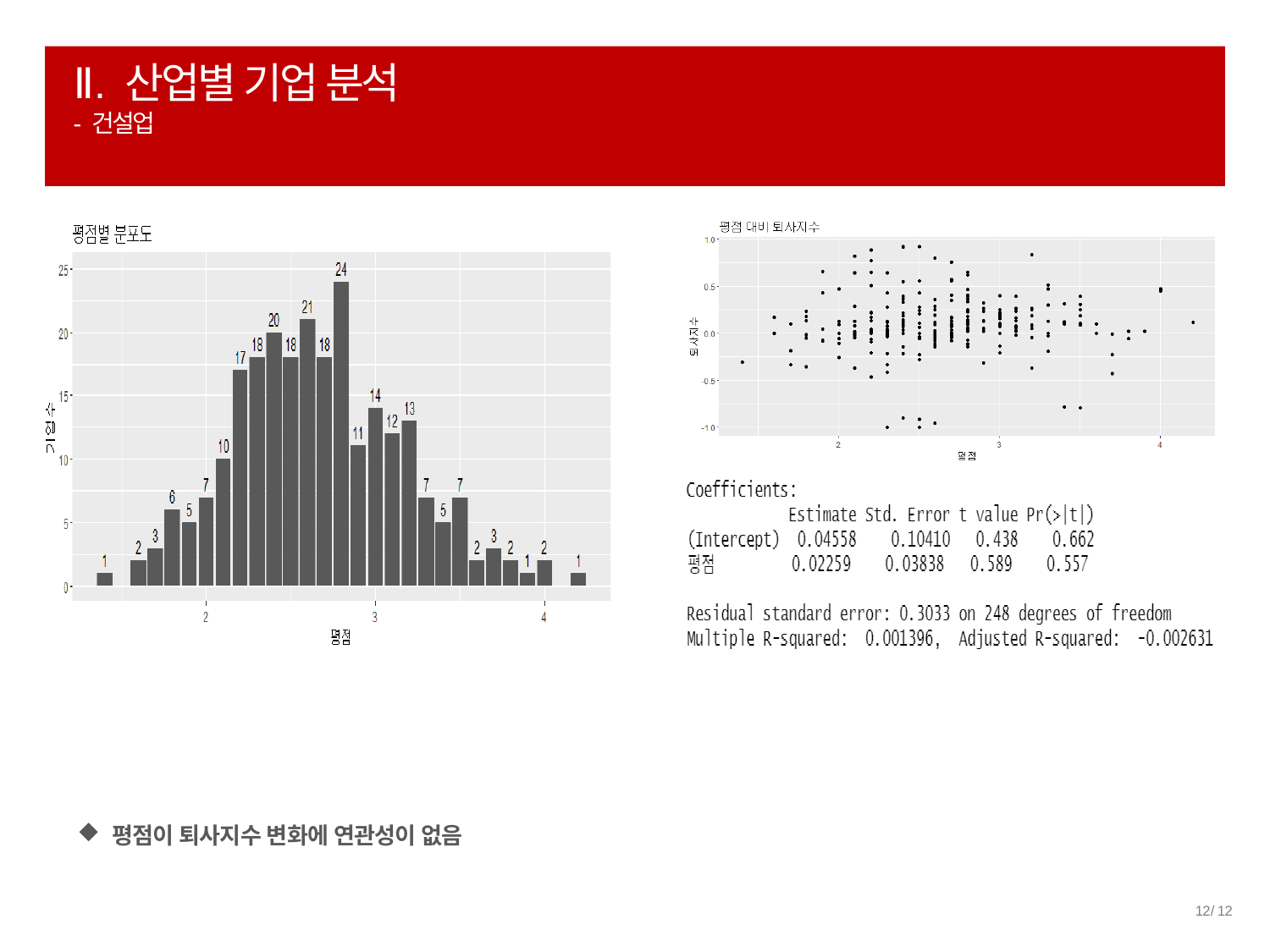

# Ⅱ. 산업별 기업 분석 - 건설업

 평점이 퇴사지수 변화에 연관성이 없음
12/ 12